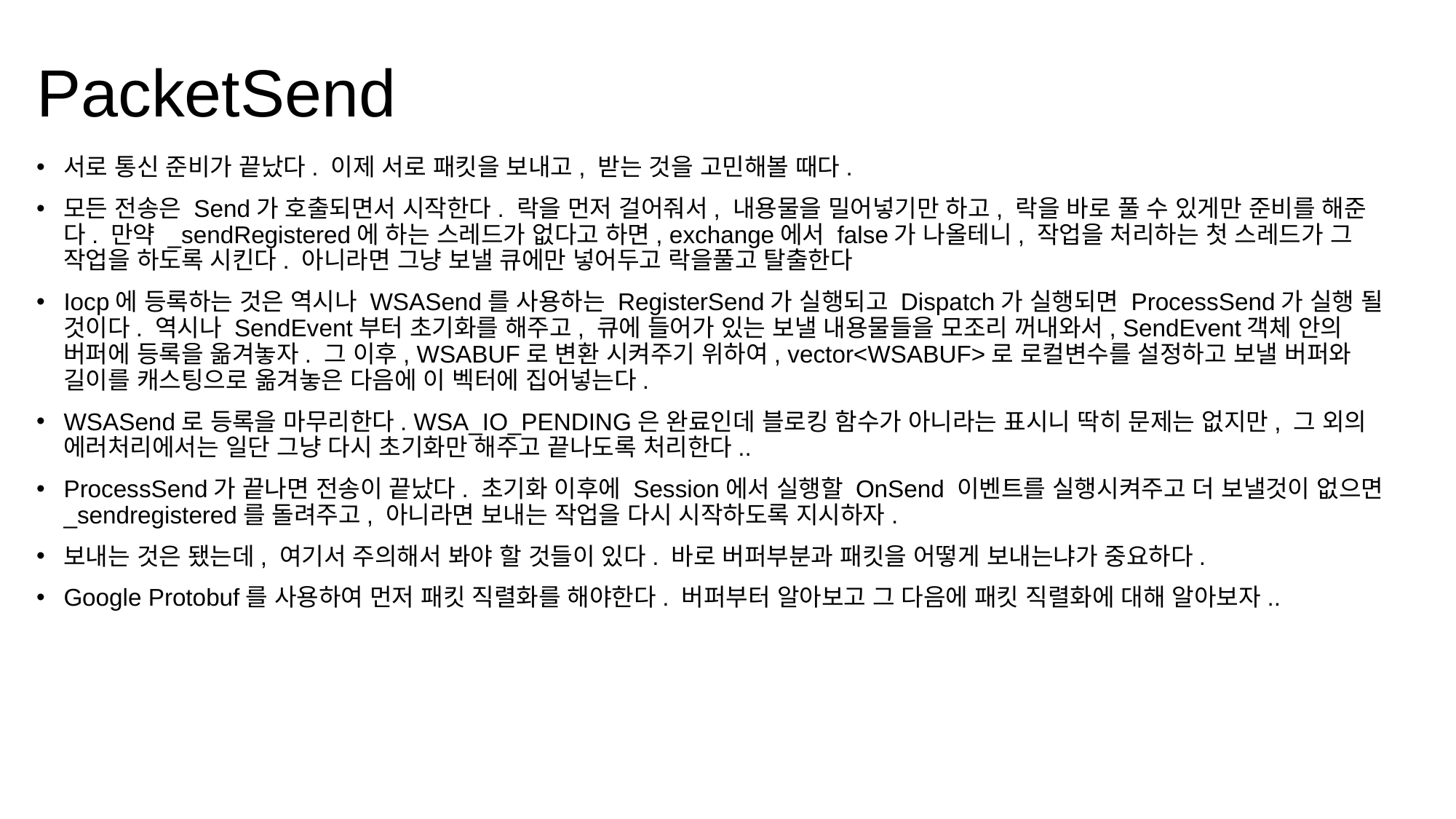

# PacketSend
서로 통신 준비가 끝났다. 이제 서로 패킷을 보내고, 받는 것을 고민해볼 때다.
모든 전송은 Send가 호출되면서 시작한다. 락을 먼저 걸어줘서, 내용물을 밀어넣기만 하고, 락을 바로 풀 수 있게만 준비를 해준다. 만약 _sendRegistered에 하는 스레드가 없다고 하면, exchange에서 false가 나올테니, 작업을 처리하는 첫 스레드가 그  작업을 하도록 시킨다. 아니라면 그냥 보낼 큐에만 넣어두고 락을풀고 탈출한다
Iocp에 등록하는 것은 역시나 WSASend를 사용하는 RegisterSend가 실행되고 Dispatch가 실행되면 ProcessSend가 실행 될 것이다. 역시나 SendEvent부터 초기화를 해주고, 큐에 들어가 있는 보낼 내용물들을 모조리 꺼내와서, SendEvent객체 안의 버퍼에 등록을 옮겨놓자. 그 이후, WSABUF로 변환 시켜주기 위하여, vector<WSABUF>로 로컬변수를 설정하고 보낼 버퍼와 길이를 캐스팅으로 옮겨놓은 다음에 이 벡터에 집어넣는다.
WSASend로 등록을 마무리한다. WSA_IO_PENDING은 완료인데 블로킹 함수가 아니라는 표시니 딱히 문제는 없지만, 그 외의 에러처리에서는 일단 그냥 다시 초기화만 해주고 끝나도록 처리한다..
ProcessSend가 끝나면 전송이 끝났다. 초기화 이후에 Session에서 실행할 OnSend 이벤트를 실행시켜주고 더 보낼것이 없으면 _sendregistered를 돌려주고, 아니라면 보내는 작업을 다시 시작하도록 지시하자.
보내는 것은 됐는데, 여기서 주의해서 봐야 할 것들이 있다. 바로 버퍼부분과 패킷을 어떻게 보내는냐가 중요하다.
Google Protobuf를 사용하여 먼저 패킷 직렬화를 해야한다. 버퍼부터 알아보고 그 다음에 패킷 직렬화에 대해 알아보자..